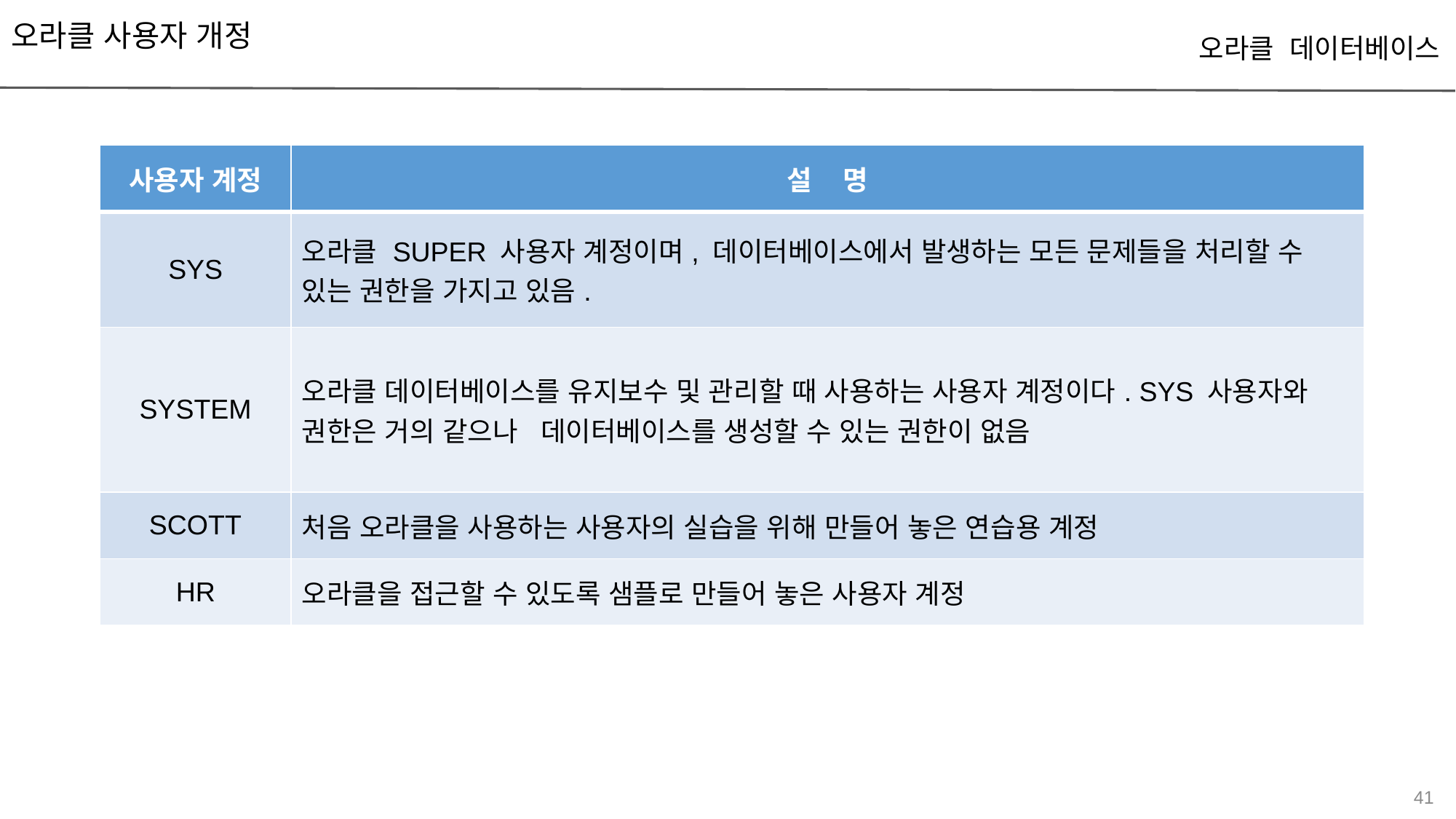

오라클 사용자 개정
오라클  데이터베이스

| 사용자 계정 | 설 명 |
| --- | --- |
| SYS | 오라클 SUPER 사용자 계정이며, 데이터베이스에서 발생하는 모든 문제들을 처리할 수 있는 권한을 가지고 있음. |
| SYSTEM | 오라클 데이터베이스를 유지보수 및 관리할 때 사용하는 사용자 계정이다. SYS 사용자와 권한은 거의 같으나 데이터베이스를 생성할 수 있는 권한이 없음 |
| SCOTT | 처음 오라클을 사용하는 사용자의 실습을 위해 만들어 놓은 연습용 계정 |
| HR | 오라클을 접근할 수 있도록 샘플로 만들어 놓은 사용자 계정 |
41